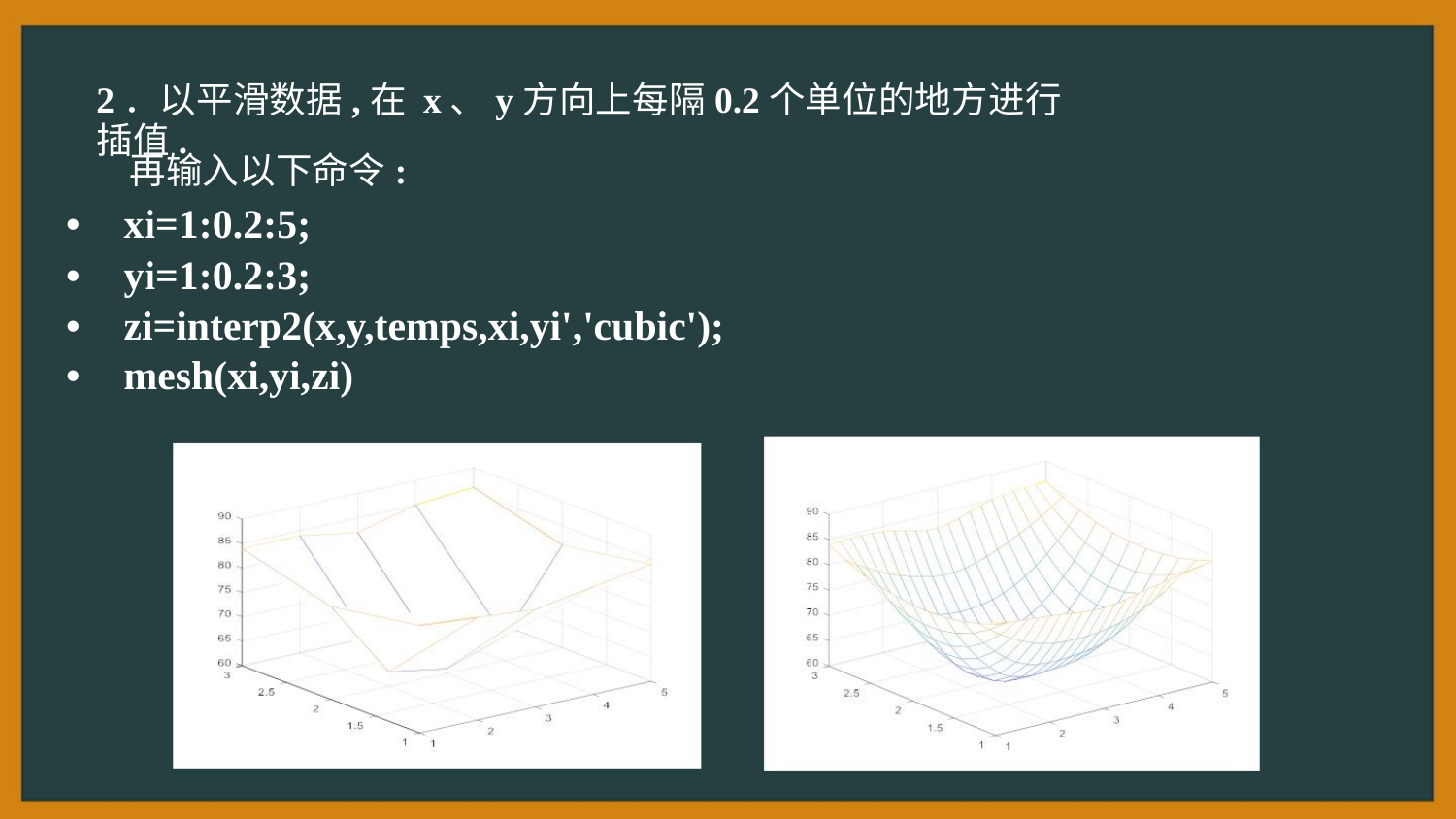

2．以平滑数据,在 x、y方向上每隔0.2个单位的地方进行插值.
再输入以下命令:
• xi=1:0.2:5;
• yi=1:0.2:3;
• zi=interp2(x,y,temps,xi,yi','cubic');
• mesh(xi,yi,zi)